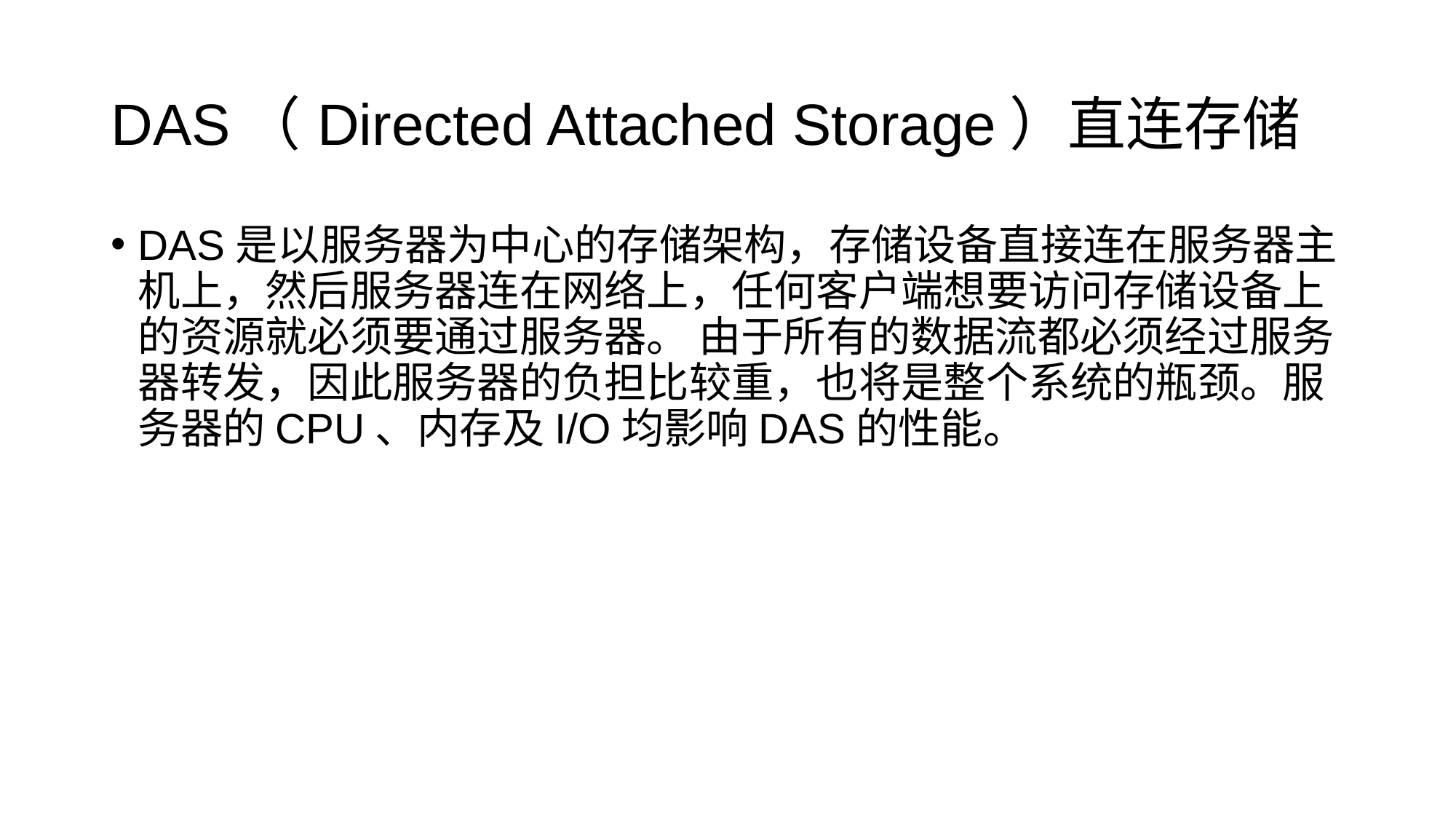

# DAS（Directed Attached Storage）直连存储
DAS是以服务器为中心的存储架构，存储设备直接连在服务器主机上，然后服务器连在网络上，任何客户端想要访问存储设备上 的资源就必须要通过服务器。 由于所有的数据流都必须经过服务器转发，因此服务器的负担比较重，也将是整个系统的瓶颈。服务器的CPU、内存及I/O均影响DAS的性能。